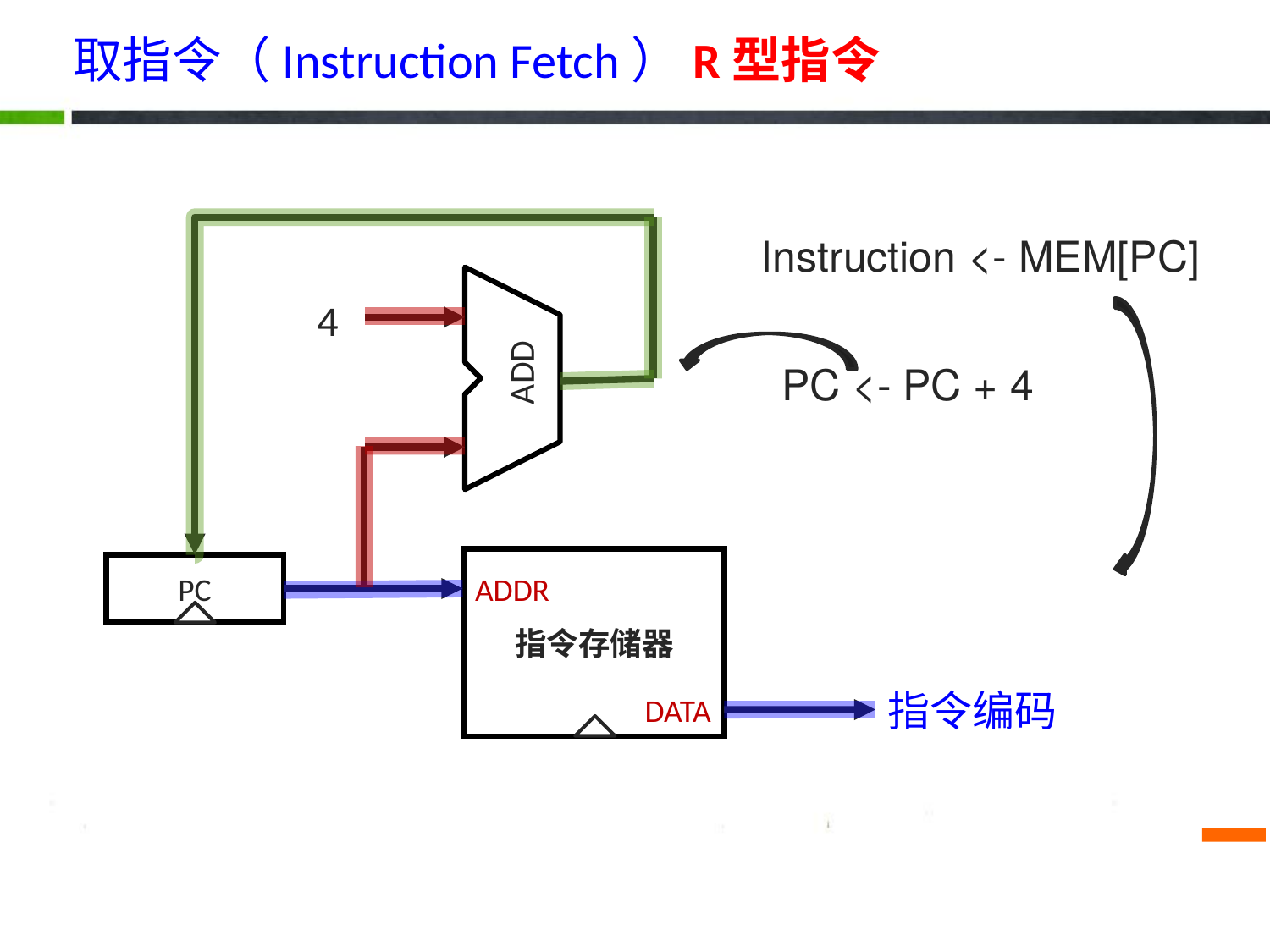

# 取指令（Instruction Fetch）R型指令
Instruction <- MEM[PC]

ADD
4

PC <- PC + 4
指令存储器
PC
ADDR

指令编码
DATA